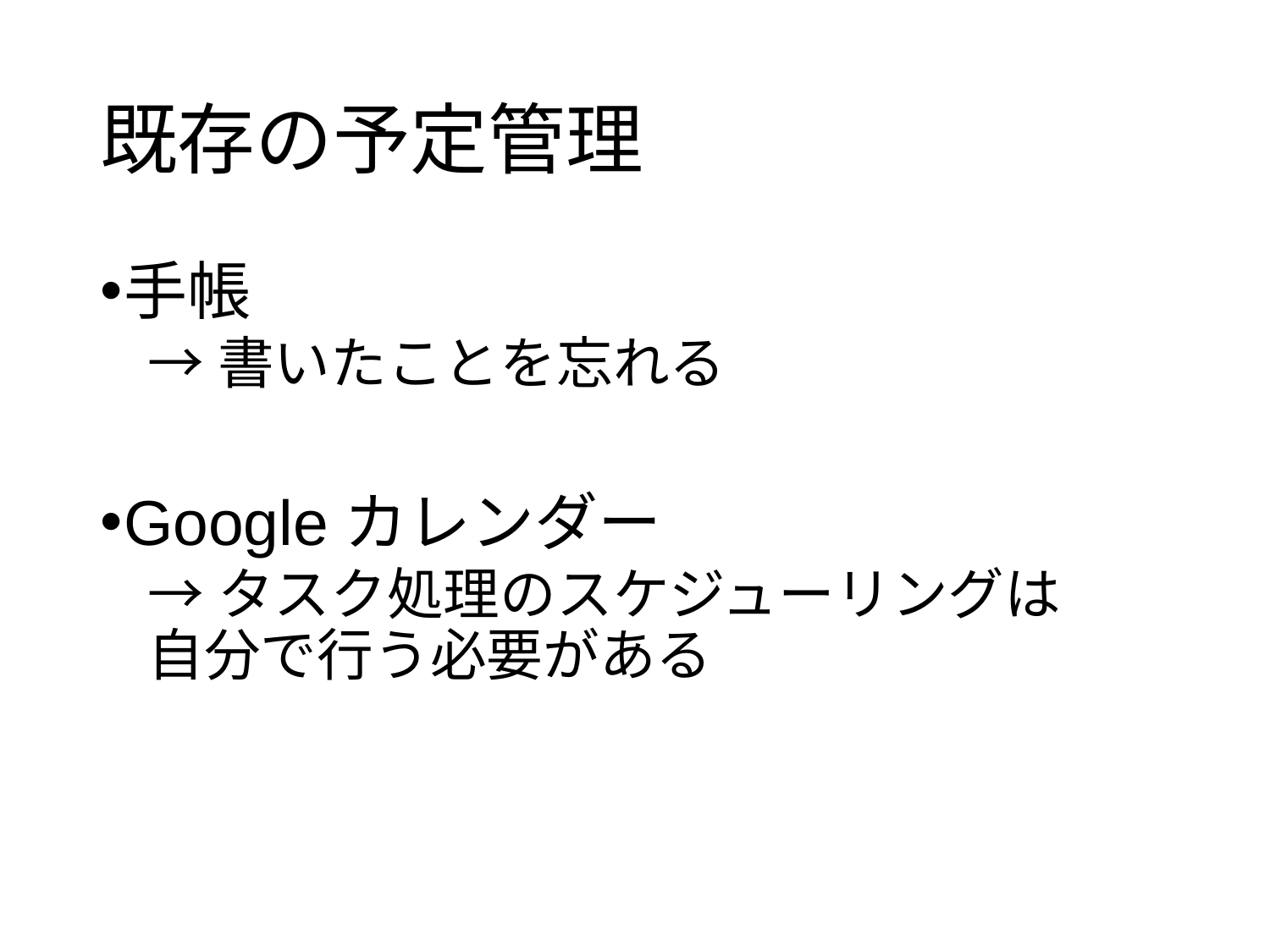

# 既存の予定管理
手帳
→書いたことを忘れる

Googleカレンダー
→タスク処理のスケジューリングは
自分で行う必要がある